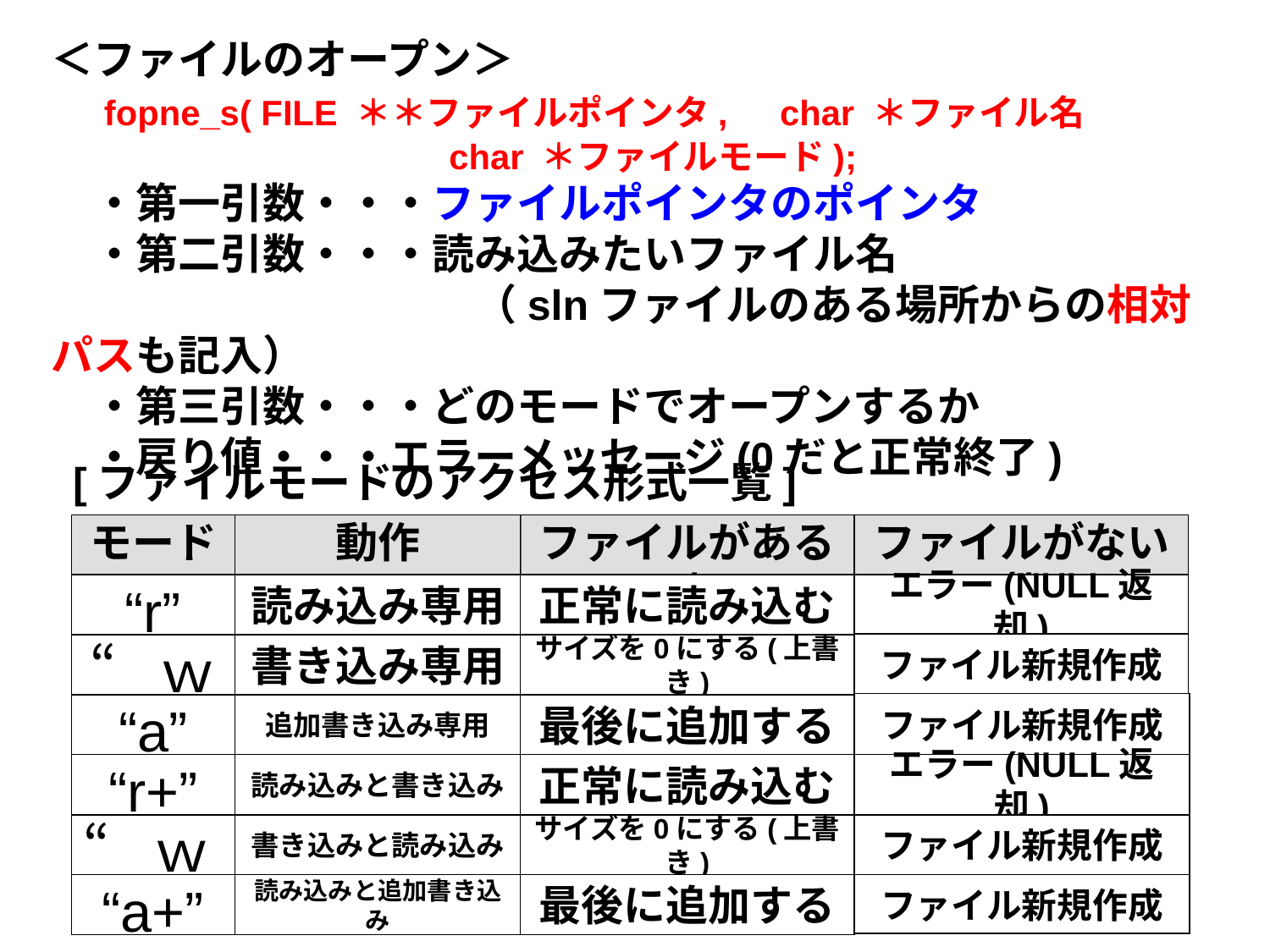

＜ファイルのオープン＞
　fopne_s( FILE ＊＊ファイルポインタ,　char ＊ファイル名
			 char ＊ファイルモード);
　・第一引数・・・ファイルポインタのポインタ
　・第二引数・・・読み込みたいファイル名
　　　　　　　　　　（slnファイルのある場所からの相対パスも記入）
　・第三引数・・・どのモードでオープンするか
　・戻り値・・・エラーメッセージ(0だと正常終了)

[ファイルモードのアクセス形式一覧]
モード
動作
ファイルがある時
ファイルがない時
“r”
正常に読み込む
エラー(NULL返却)
読み込み専用
ファイル新規作成
“ｗ”
書き込み専用
サイズを0にする(上書き)
ファイル新規作成
“a”
追加書き込み専用
最後に追加する
“r+”
読み込みと書き込み
正常に読み込む
エラー(NULL返却)
“ｗ+”
書き込みと読み込み
サイズを0にする(上書き)
ファイル新規作成
“a+”
読み込みと追加書き込み
最後に追加する
ファイル新規作成